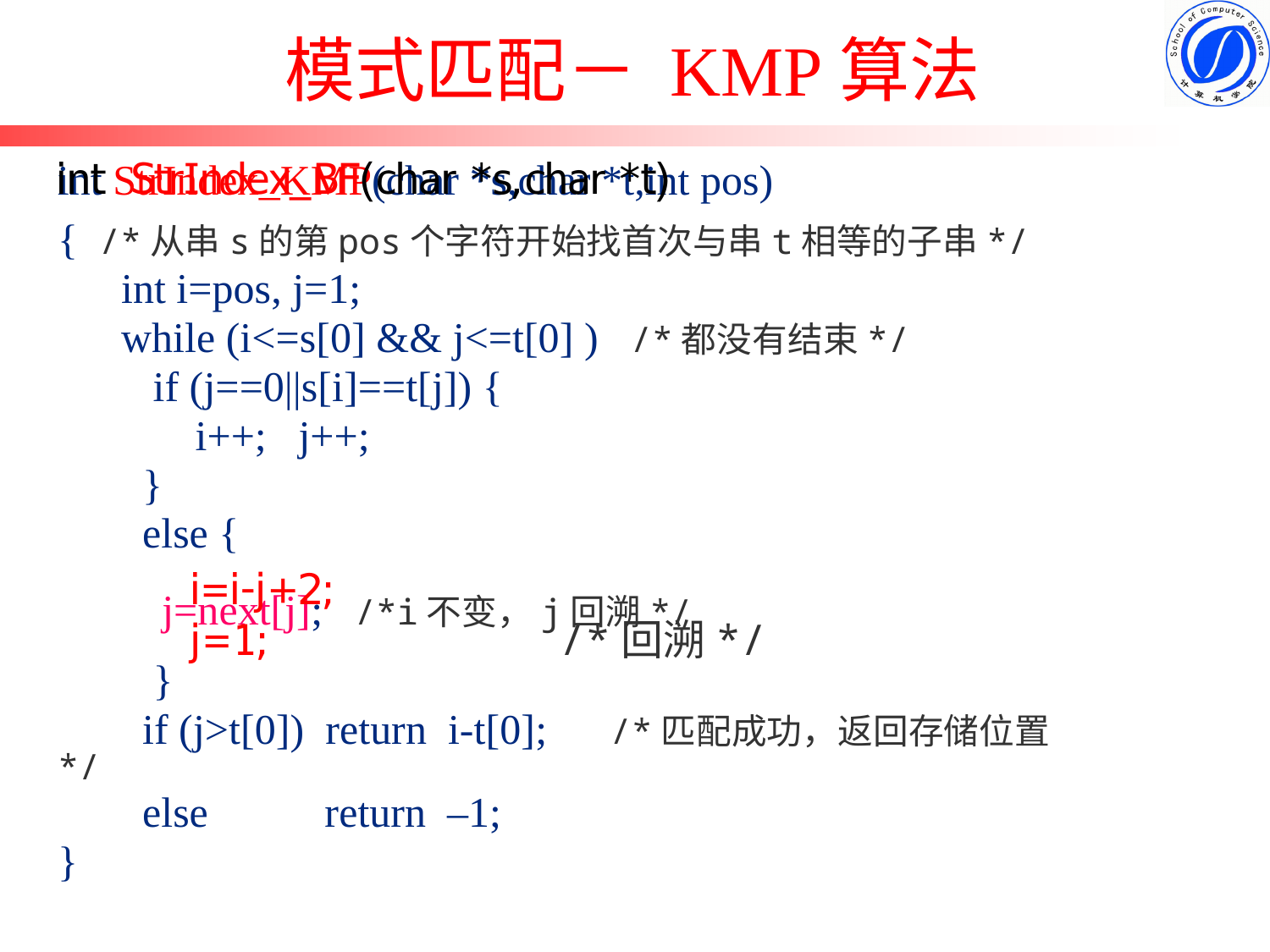

# 模式匹配－ KMP算法
int  StrIndex_BF(char *s,char *t)

{  /*从串s的第pos个字符开始找首次与串t相等的子串*/
      int i=pos, j=1;
      while (i<=s[0] && j<=t[0] )   /*都没有结束*/
         if (j==0||s[i]==t[j]) {
             i++;   j++;
        }
        else {

         }
        if (j>t[0])  return  i-t[0];　/*匹配成功，返回存储位置*/
        else           return  –1;
}

int StrIndex_KMP(char *s,char *t,int pos)
 i=i-j+2;
 j=1;                      /*回溯*/
j=next[j];   /*i不变，j回溯*/